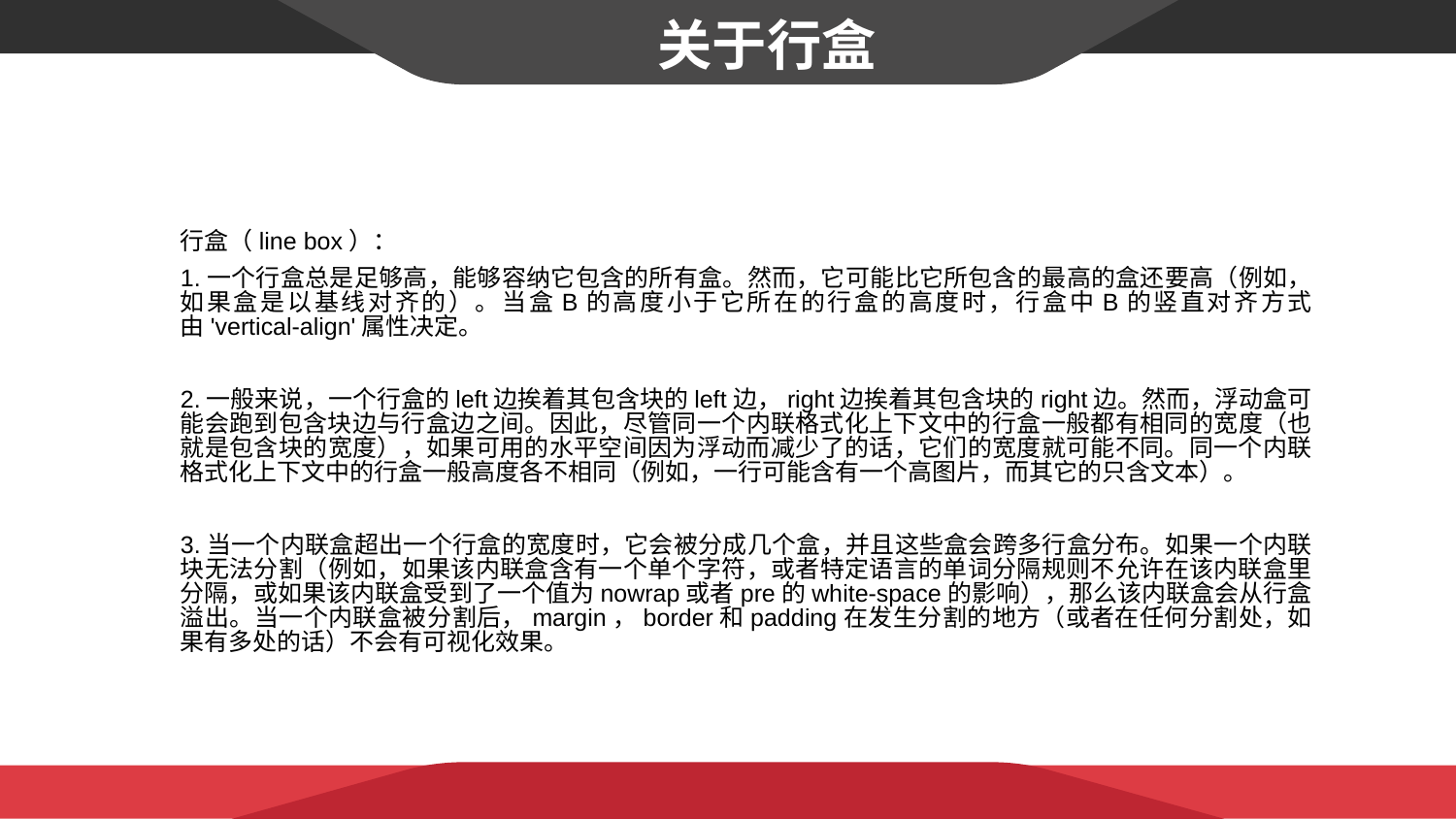

关于行盒
行盒（line box）：
1.一个行盒总是足够高，能够容纳它包含的所有盒。然而，它可能比它所包含的最高的盒还要高（例如，如果盒是以基线对齐的）。当盒B的高度小于它所在的行盒的高度时，行盒中B的竖直对齐方式由'vertical-align'属性决定。

2.一般来说，一个行盒的left边挨着其包含块的left边，right边挨着其包含块的right边。然而，浮动盒可能会跑到包含块边与行盒边之间。因此，尽管同一个内联格式化上下文中的行盒一般都有相同的宽度（也就是包含块的宽度），如果可用的水平空间因为浮动而减少了的话，它们的宽度就可能不同。同一个内联格式化上下文中的行盒一般高度各不相同（例如，一行可能含有一个高图片，而其它的只含文本）。

3.当一个内联盒超出一个行盒的宽度时，它会被分成几个盒，并且这些盒会跨多行盒分布。如果一个内联块无法分割（例如，如果该内联盒含有一个单个字符，或者特定语言的单词分隔规则不允许在该内联盒里分隔，或如果该内联盒受到了一个值为nowrap或者pre的white-space的影响），那么该内联盒会从行盒溢出。当一个内联盒被分割后，margin，border和padding在发生分割的地方（或者在任何分割处，如果有多处的话）不会有可视化效果。